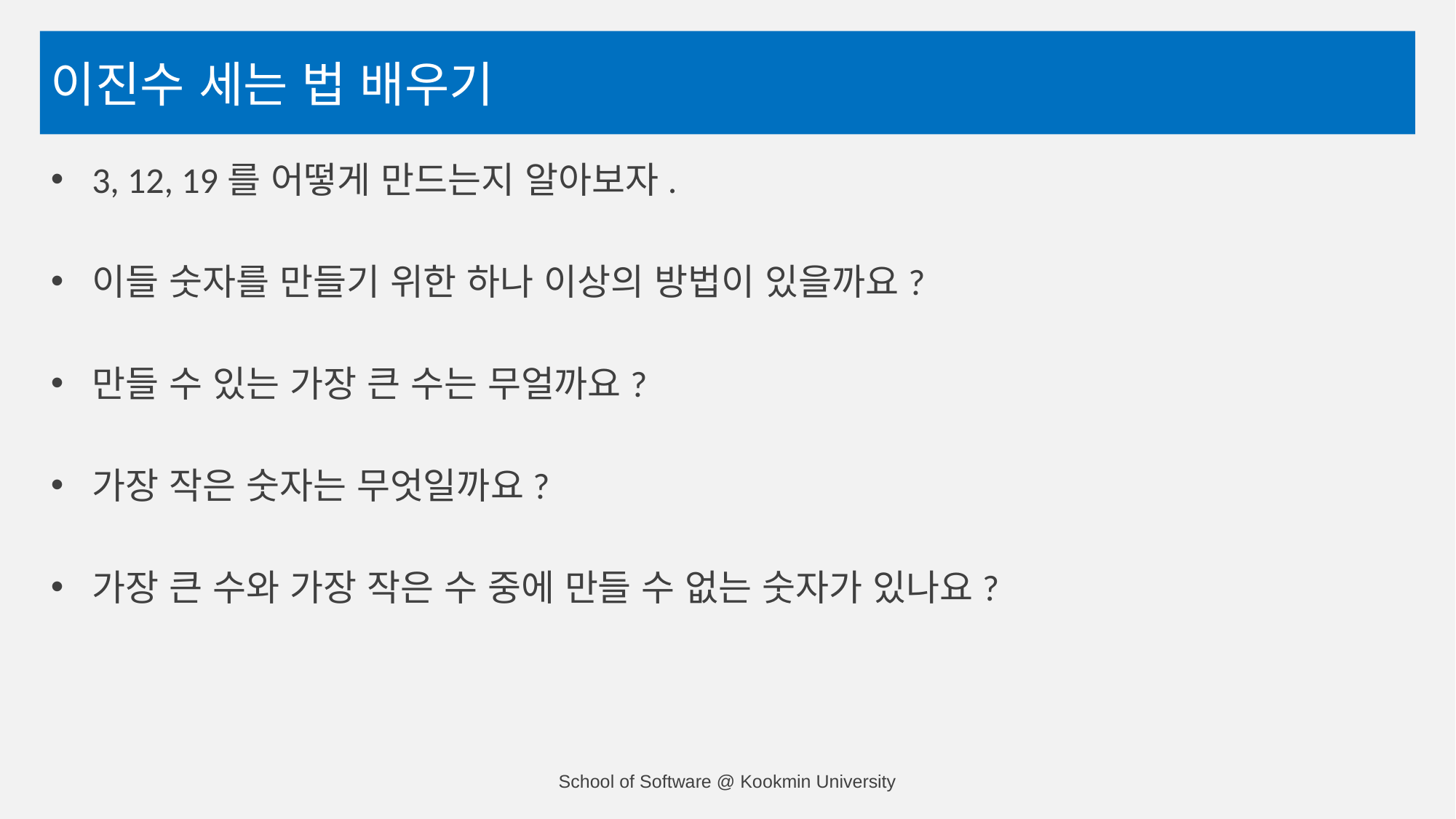

# 이진수 세는 법 배우기
3, 12, 19를 어떻게 만드는지 알아보자.

이들 숫자를 만들기 위한 하나 이상의 방법이 있을까요?

만들 수 있는 가장 큰 수는 무얼까요?

가장 작은 숫자는 무엇일까요?

가장 큰 수와 가장 작은 수 중에 만들 수 없는 숫자가 있나요?
School of Software @ Kookmin University